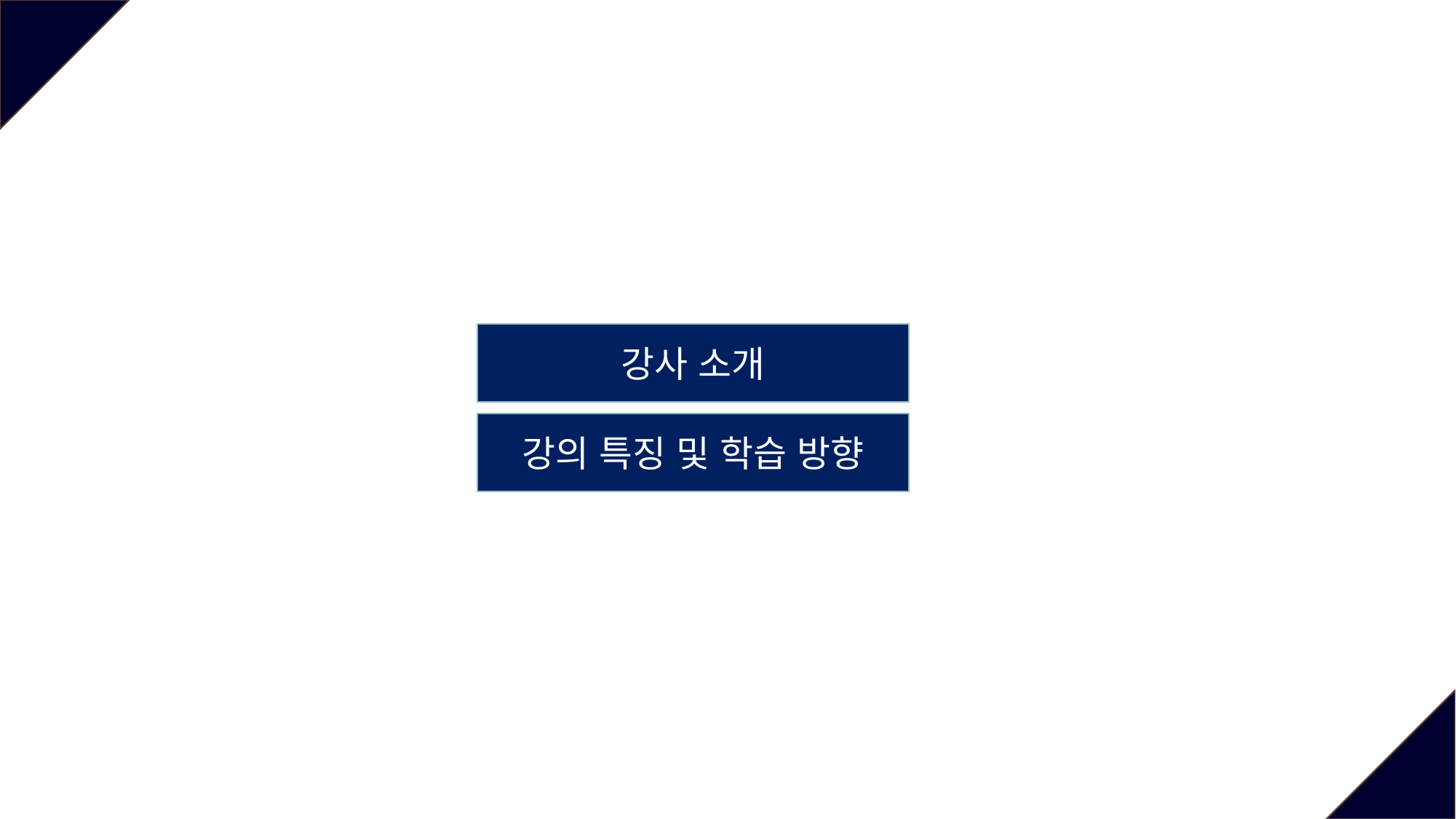

강사 소개
강의 특징 및 학습 방향